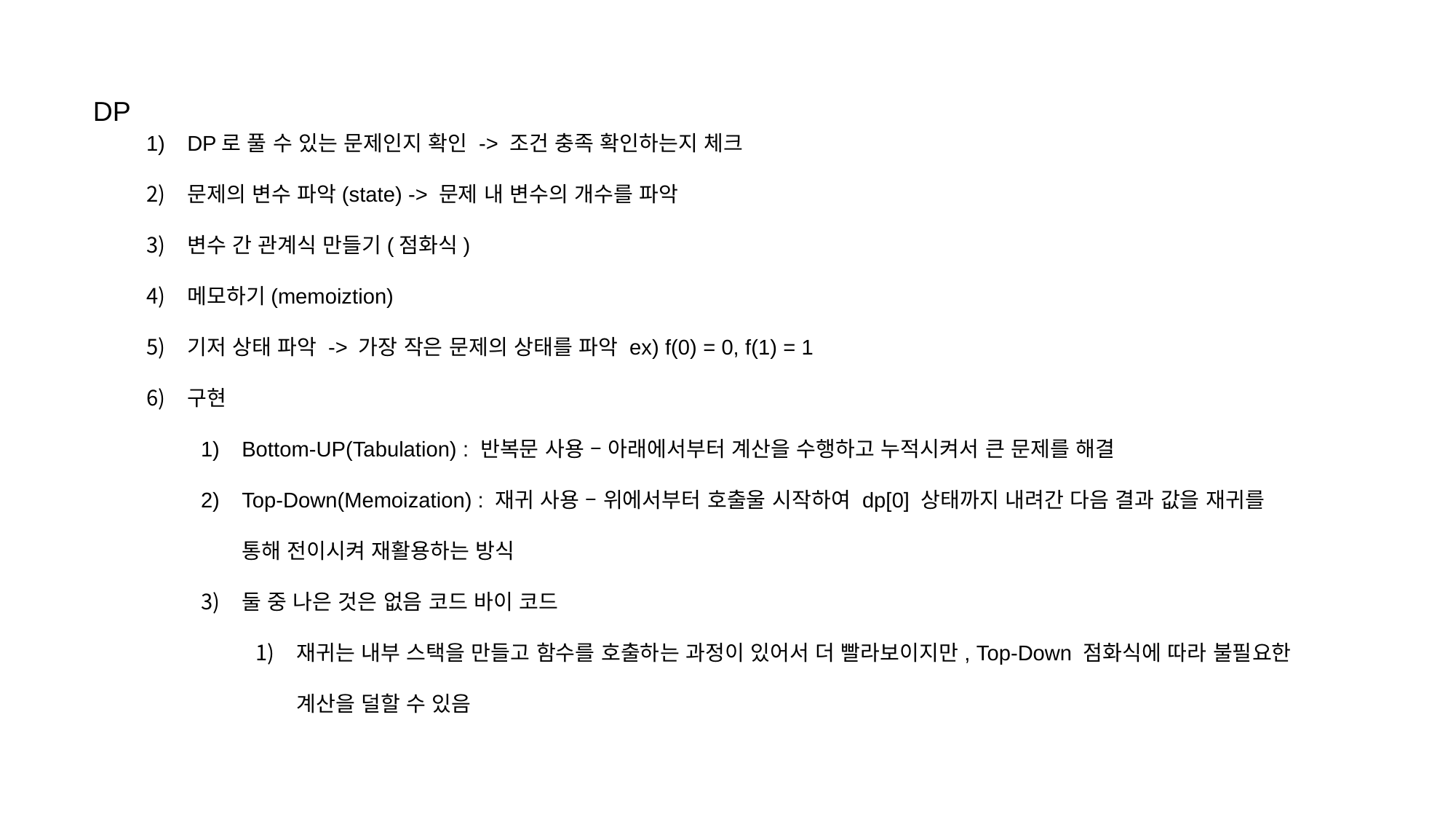

DP
DP로 풀 수 있는 문제인지 확인 -> 조건 충족 확인하는지 체크
문제의 변수 파악(state) -> 문제 내 변수의 개수를 파악
변수 간 관계식 만들기(점화식)
메모하기(memoiztion)
기저 상태 파악 -> 가장 작은 문제의 상태를 파악 ex) f(0) = 0, f(1) = 1
구현
Bottom-UP(Tabulation) : 반복문 사용 – 아래에서부터 계산을 수행하고 누적시켜서 큰 문제를 해결
Top-Down(Memoization) : 재귀 사용 – 위에서부터 호출울 시작하여 dp[0] 상태까지 내려간 다음 결과 값을 재귀를 통해 전이시켜 재활용하는 방식
둘 중 나은 것은 없음 코드 바이 코드
재귀는 내부 스택을 만들고 함수를 호출하는 과정이 있어서 더 빨라보이지만, Top-Down 점화식에 따라 불필요한 계산을 덜할 수 있음